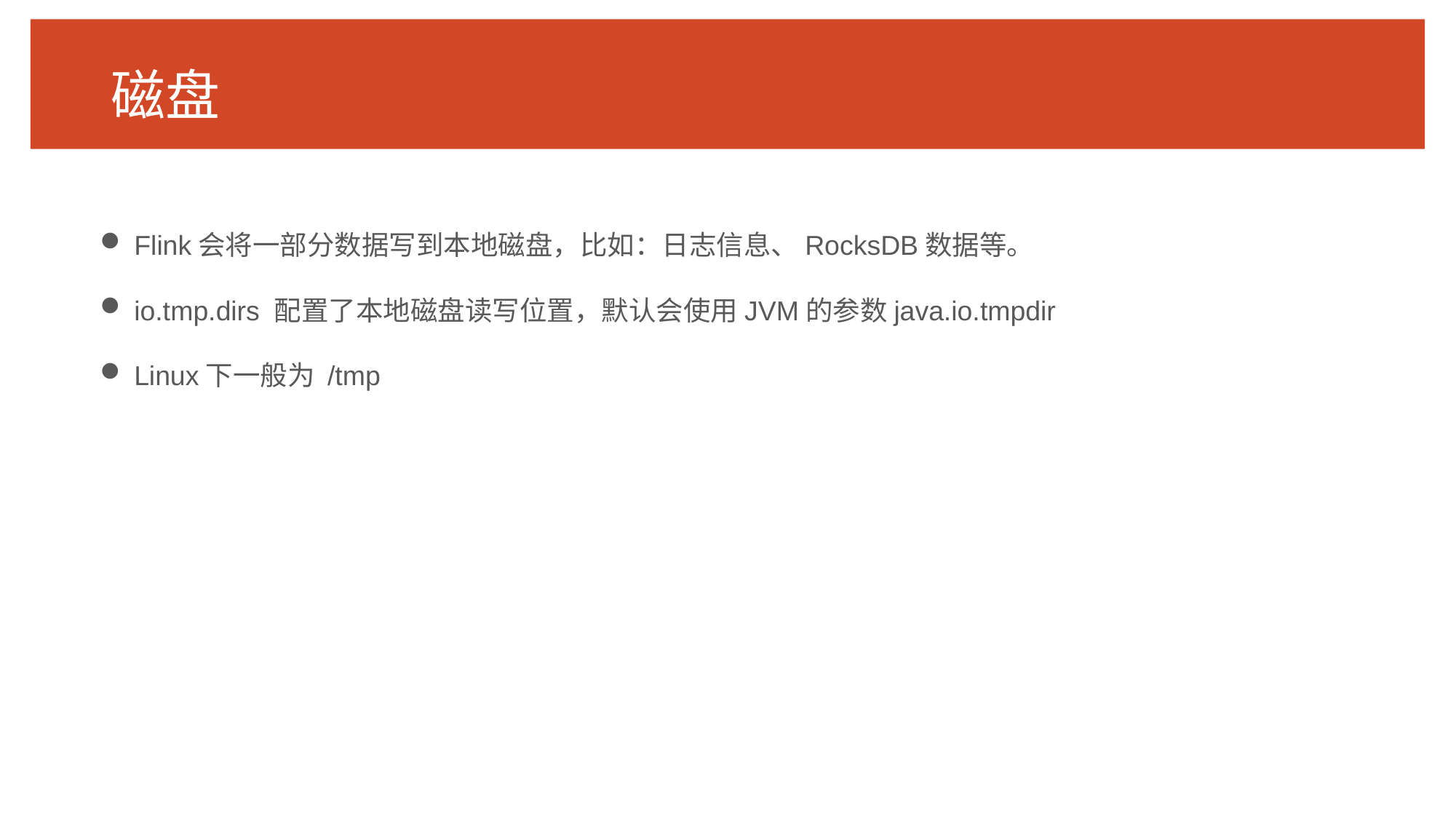

# 磁盘
Flink会将一部分数据写到本地磁盘，比如：日志信息、RocksDB数据等。
io.tmp.dirs 配置了本地磁盘读写位置，默认会使用JVM的参数java.io.tmpdir
Linux下一般为 /tmp